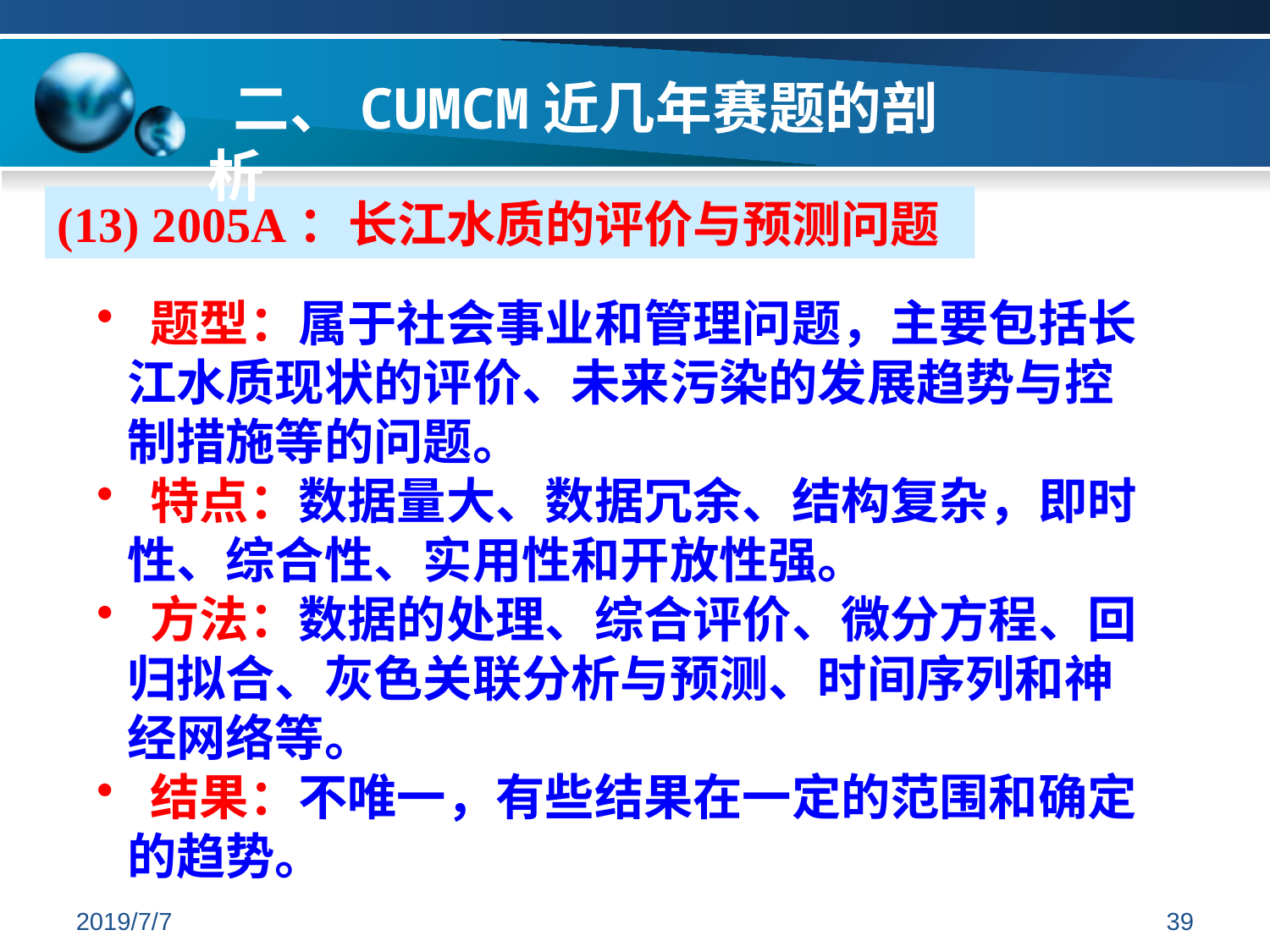

二、CUMCM近几年赛题的剖析
(13) 2005A：长江水质的评价与预测问题
 题型：属于社会事业和管理问题，主要包括长江水质现状的评价、未来污染的发展趋势与控制措施等的问题。
 特点：数据量大、数据冗余、结构复杂，即时性、综合性、实用性和开放性强。
 方法：数据的处理、综合评价、微分方程、回归拟合、灰色关联分析与预测、时间序列和神经网络等。
 结果：不唯一，有些结果在一定的范围和确定的趋势。
2019/7/7
39